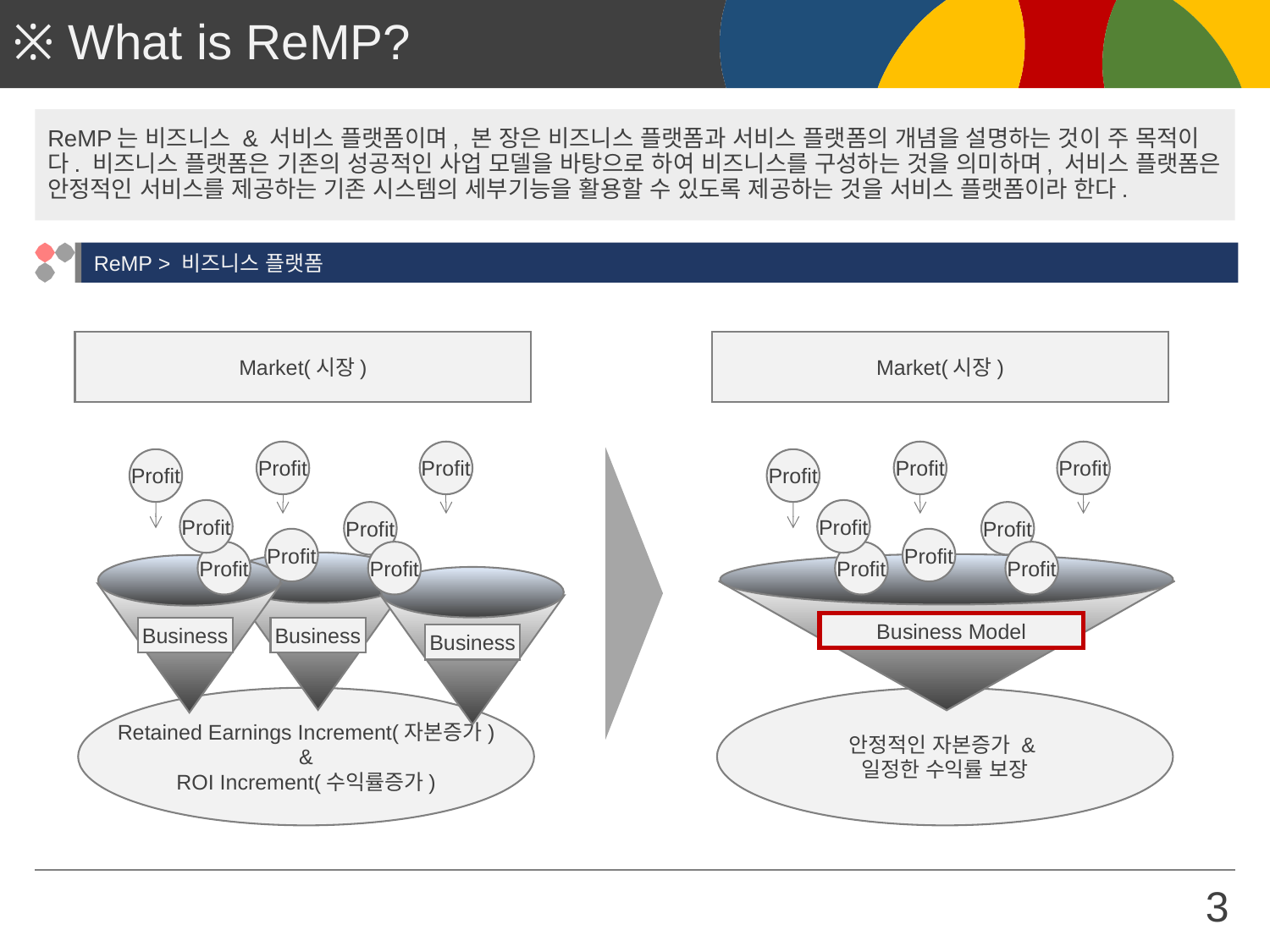

# ※ What is ReMP?
ReMP는 비즈니스 & 서비스 플랫폼이며, 본 장은 비즈니스 플랫폼과 서비스 플랫폼의 개념을 설명하는 것이 주 목적이다. 비즈니스 플랫폼은 기존의 성공적인 사업 모델을 바탕으로 하여 비즈니스를 구성하는 것을 의미하며, 서비스 플랫폼은 안정적인 서비스를 제공하는 기존 시스템의 세부기능을 활용할 수 있도록 제공하는 것을 서비스 플랫폼이라 한다.

ReMP > 비즈니스 플랫폼
Market(시장)
Market(시장)
Profit
Profit
Profit
Profit
Profit
Profit
Profit
Profit
Profit
Profit
Profit
Profit
Profit
Profit
Profit
Profit

Business Model
Business
Business
Business
Retained Earnings Increment(자본증가)
&
ROI Increment(수익률증가)
안정적인 자본증가 &
일정한 수익률 보장